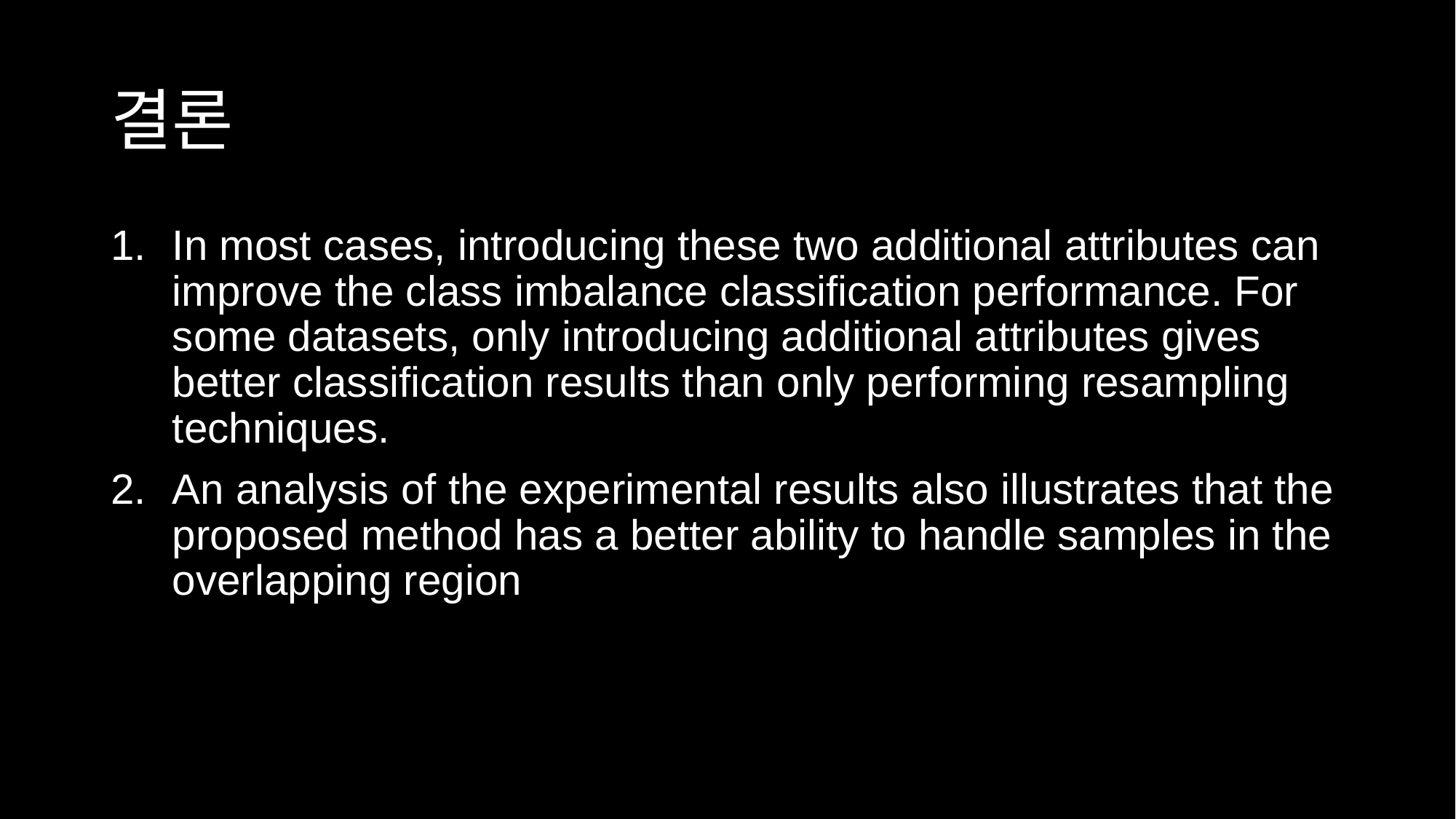

# 결론
In most cases, introducing these two additional attributes can improve the class imbalance classification performance. For some datasets, only introducing additional attributes gives better classification results than only performing resampling techniques.
An analysis of the experimental results also illustrates that the proposed method has a better ability to handle samples in the overlapping region